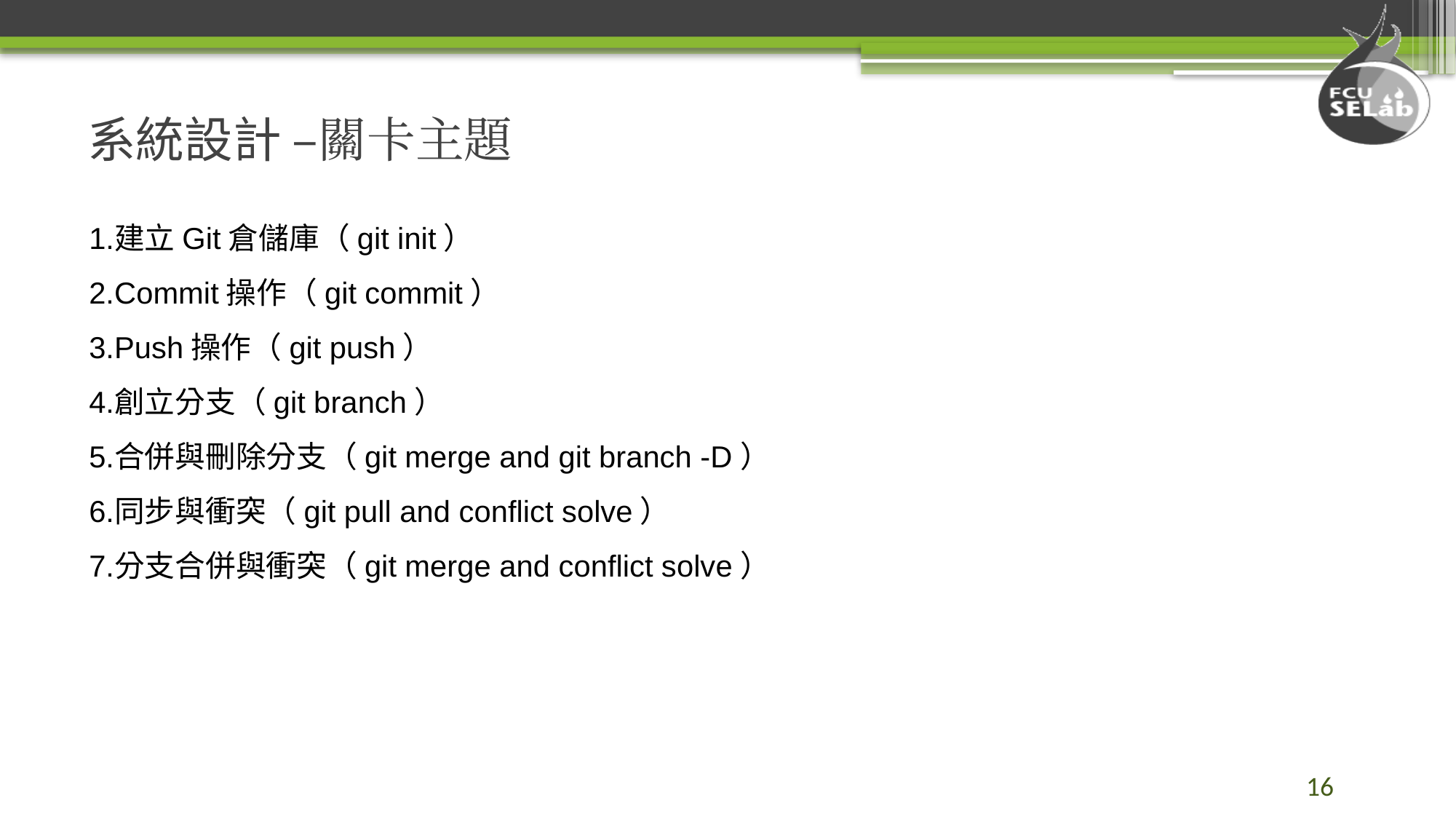

系統設計 –關卡主題
建立Git倉儲庫（git init）
Commit操作（git commit）
Push操作（git push）
創立分支（git branch）
合併與刪除分支（git merge and git branch -D）
同步與衝突（git pull and conflict solve）
分支合併與衝突（git merge and conflict solve）
16